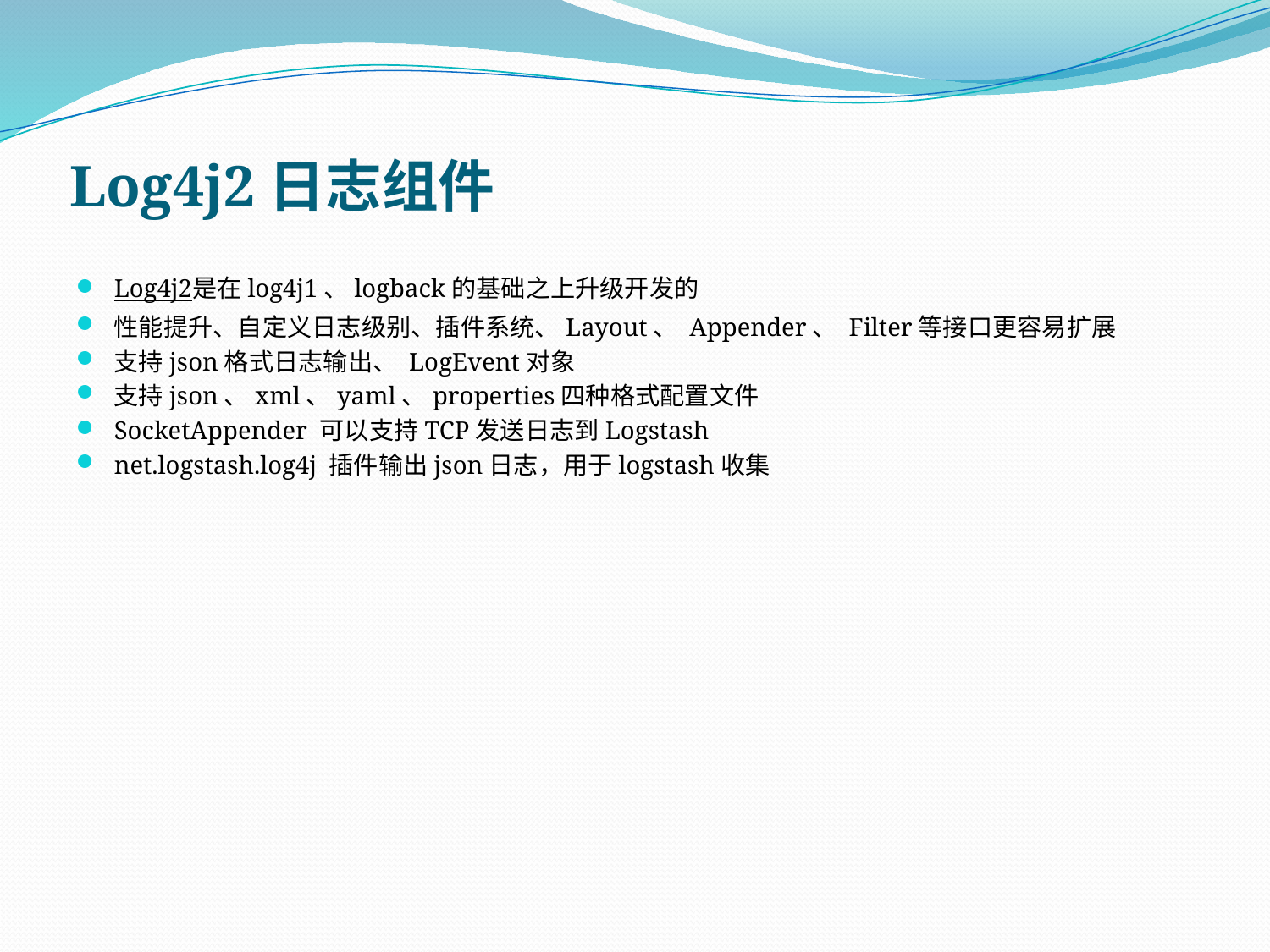

# Log4j2日志组件
Log4j2是在log4j1、logback的基础之上升级开发的
性能提升、自定义日志级别、插件系统、Layout、 Appender、 Filter等接口更容易扩展
支持json格式日志输出、 LogEvent对象
支持json、xml、yaml、properties四种格式配置文件
SocketAppender 可以支持TCP发送日志到Logstash
net.logstash.log4j 插件输出json日志，用于logstash收集